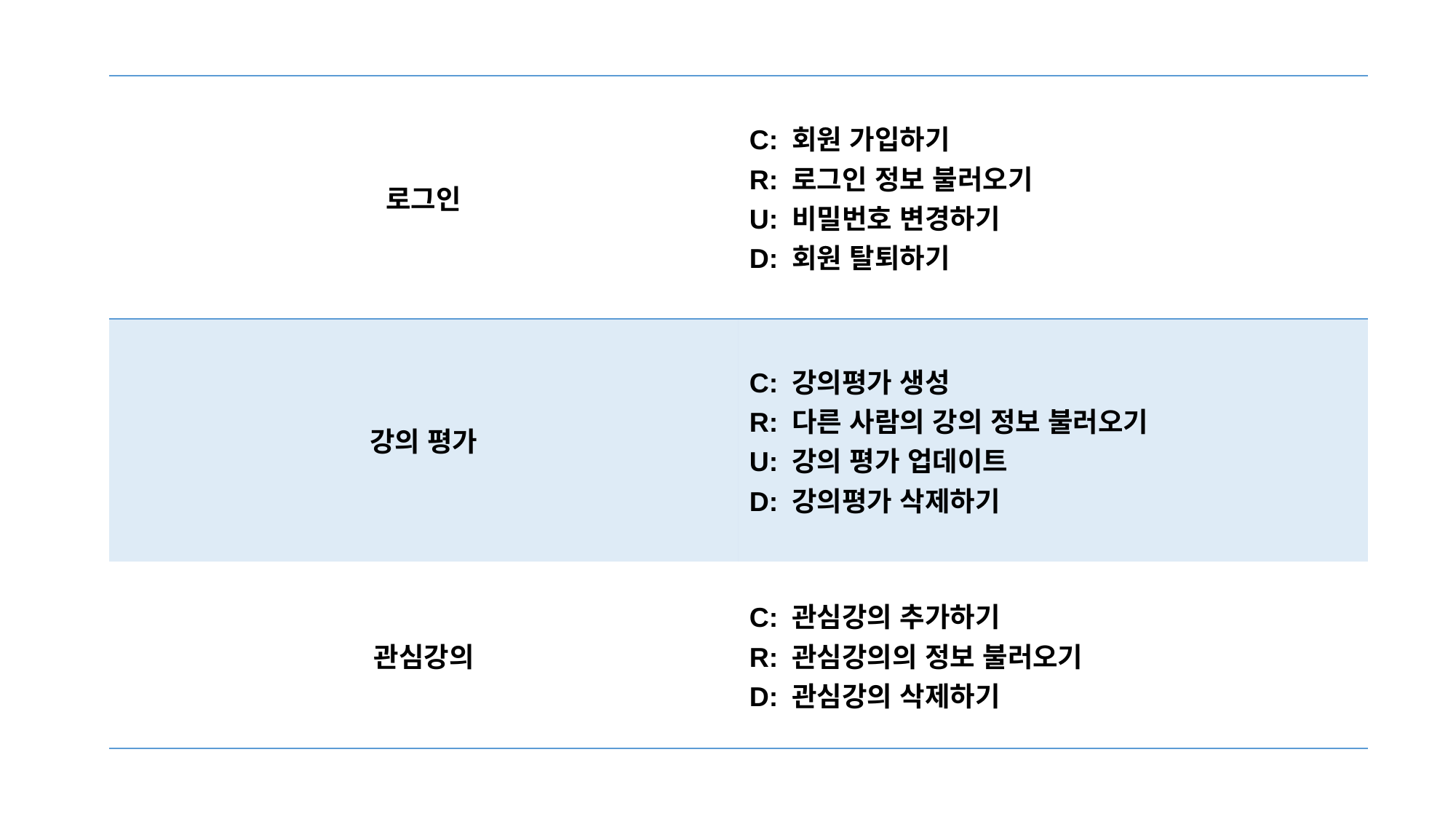

| 로그인 | C: 회원 가입하기 R: 로그인 정보 불러오기 U: 비밀번호 변경하기 D: 회원 탈퇴하기 |
| --- | --- |
| 강의 평가 | C: 강의평가 생성 R: 다른 사람의 강의 정보 불러오기 U: 강의 평가 업데이트 D: 강의평가 삭제하기 |
| 관심강의 | C: 관심강의 추가하기 R: 관심강의의 정보 불러오기 D: 관심강의 삭제하기 |